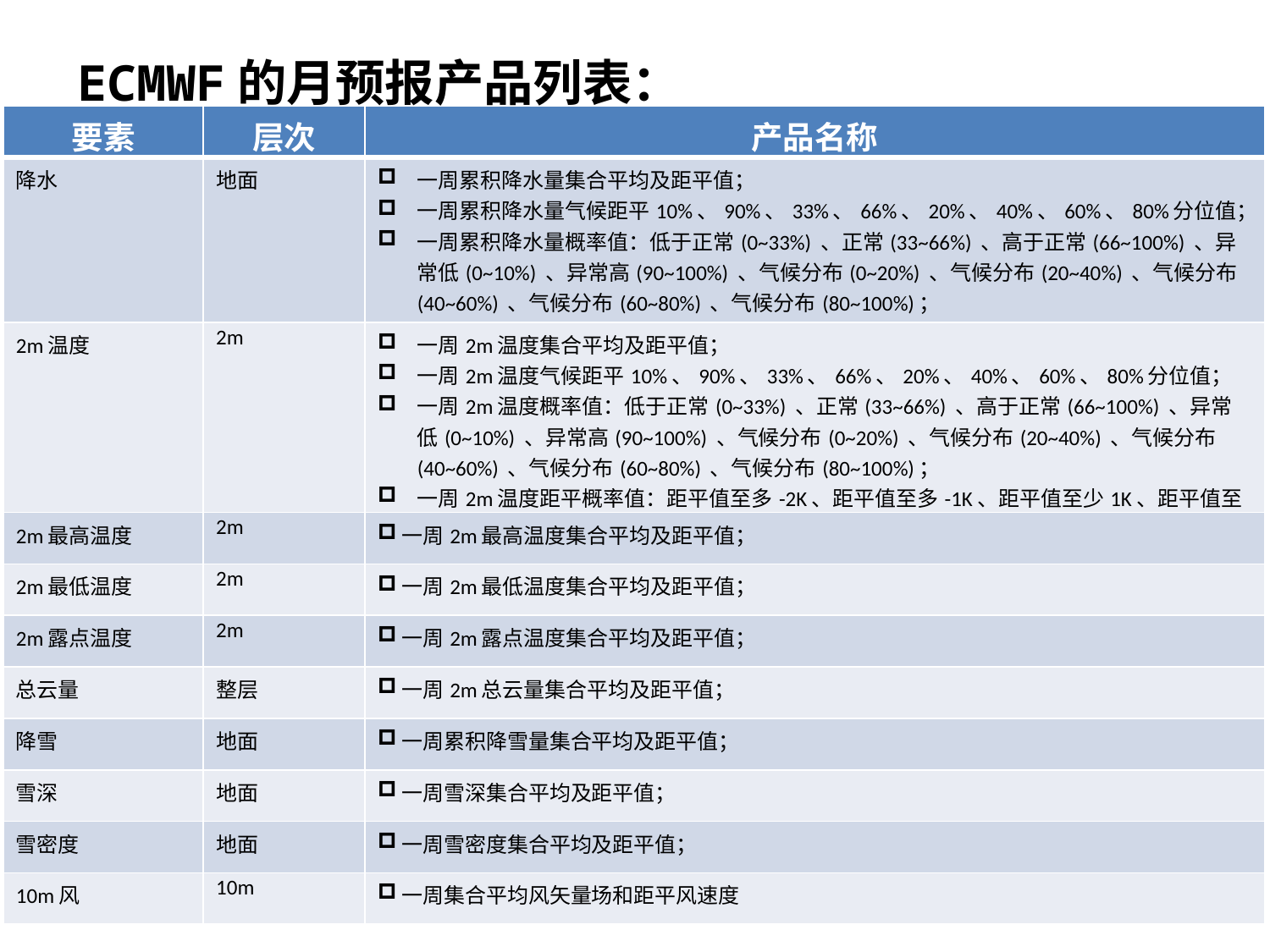

ECMWF的月预报产品列表：
| 要素 | 层次 | 产品名称 |
| --- | --- | --- |
| 降水 | 地面 | 一周累积降水量集合平均及距平值； 一周累积降水量气候距平10%、90%、33%、66%、20%、40%、60%、80%分位值； 一周累积降水量概率值：低于正常(0~33%) 、正常(33~66%) 、高于正常(66~100%) 、异常低(0~10%) 、异常高(90~100%) 、气候分布(0~20%) 、气候分布(20~40%) 、气候分布(40~60%) 、气候分布(60~80%) 、气候分布(80~100%)； 一周累积降水量距平概率值：距平值至少10mm、距平值至少20mm。 |
| 2m温度 | 2m | 一周2m温度集合平均及距平值； 一周2m温度气候距平10%、90%、33%、66%、20%、40%、60%、80%分位值； 一周2m温度概率值：低于正常(0~33%) 、正常(33~66%) 、高于正常(66~100%) 、异常低(0~10%) 、异常高(90~100%) 、气候分布(0~20%) 、气候分布(20~40%) 、气候分布(40~60%) 、气候分布(60~80%) 、气候分布(80~100%)； 一周2m温度距平概率值：距平值至多-2K、距平值至多-1K、距平值至少1K、距平值至少2K。 |
| 2m最高温度 | 2m | 一周2m最高温度集合平均及距平值； |
| 2m最低温度 | 2m | 一周2m最低温度集合平均及距平值； |
| 2m露点温度 | 2m | 一周2m露点温度集合平均及距平值； |
| 总云量 | 整层 | 一周2m总云量集合平均及距平值； |
| 降雪 | 地面 | 一周累积降雪量集合平均及距平值； |
| 雪深 | 地面 | 一周雪深集合平均及距平值； |
| 雪密度 | 地面 | 一周雪密度集合平均及距平值； |
| 10m风 | 10m | 一周集合平均风矢量场和距平风速度 |